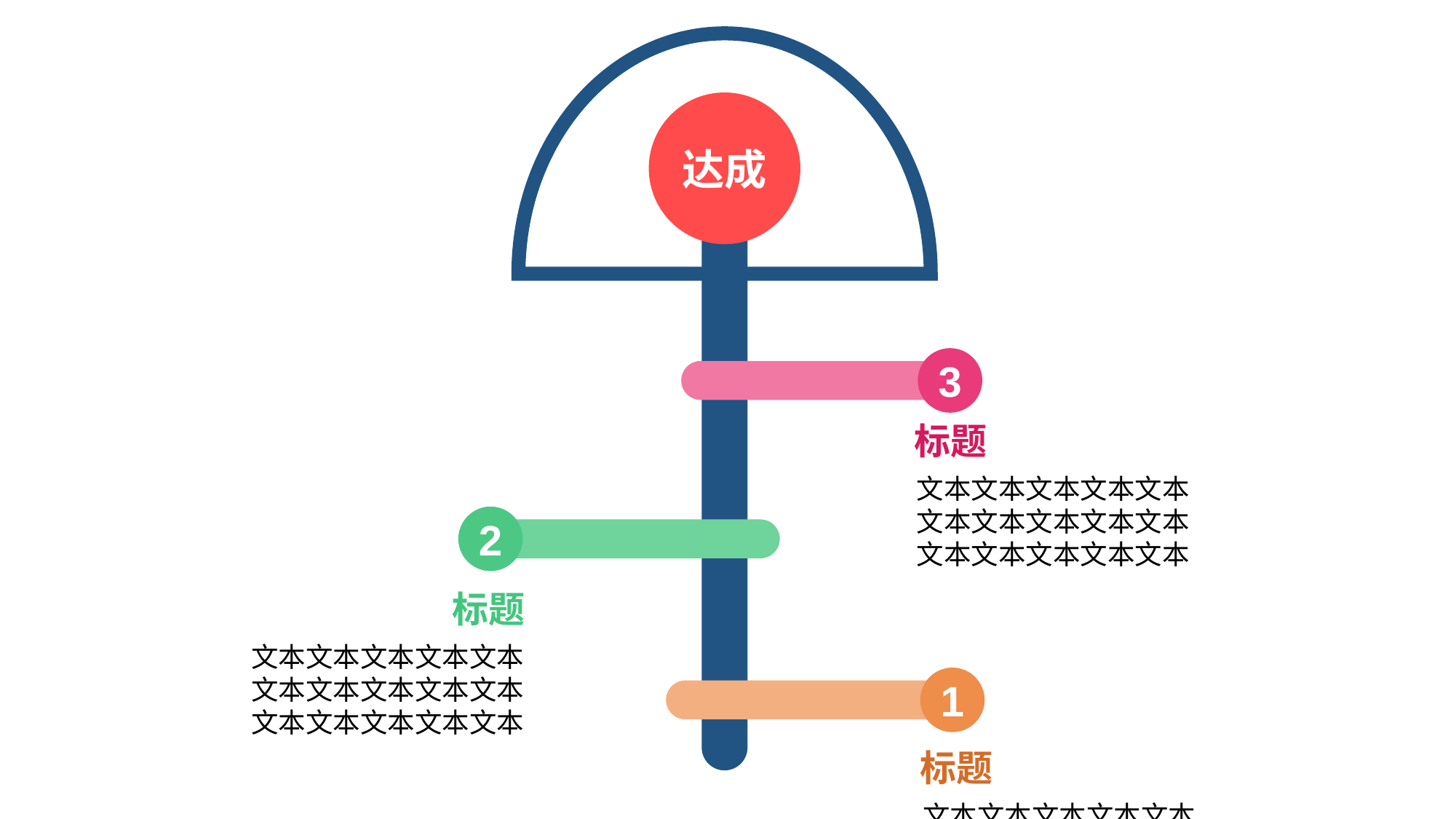

达成
3
标题
文本文本文本文本文本
文本文本文本文本文本
文本文本文本文本文本

2
标题
文本文本文本文本文本
文本文本文本文本文本
文本文本文本文本文本

1
标题
文本文本文本文本文本
文本文本文本文本文本
文本文本文本文本文本